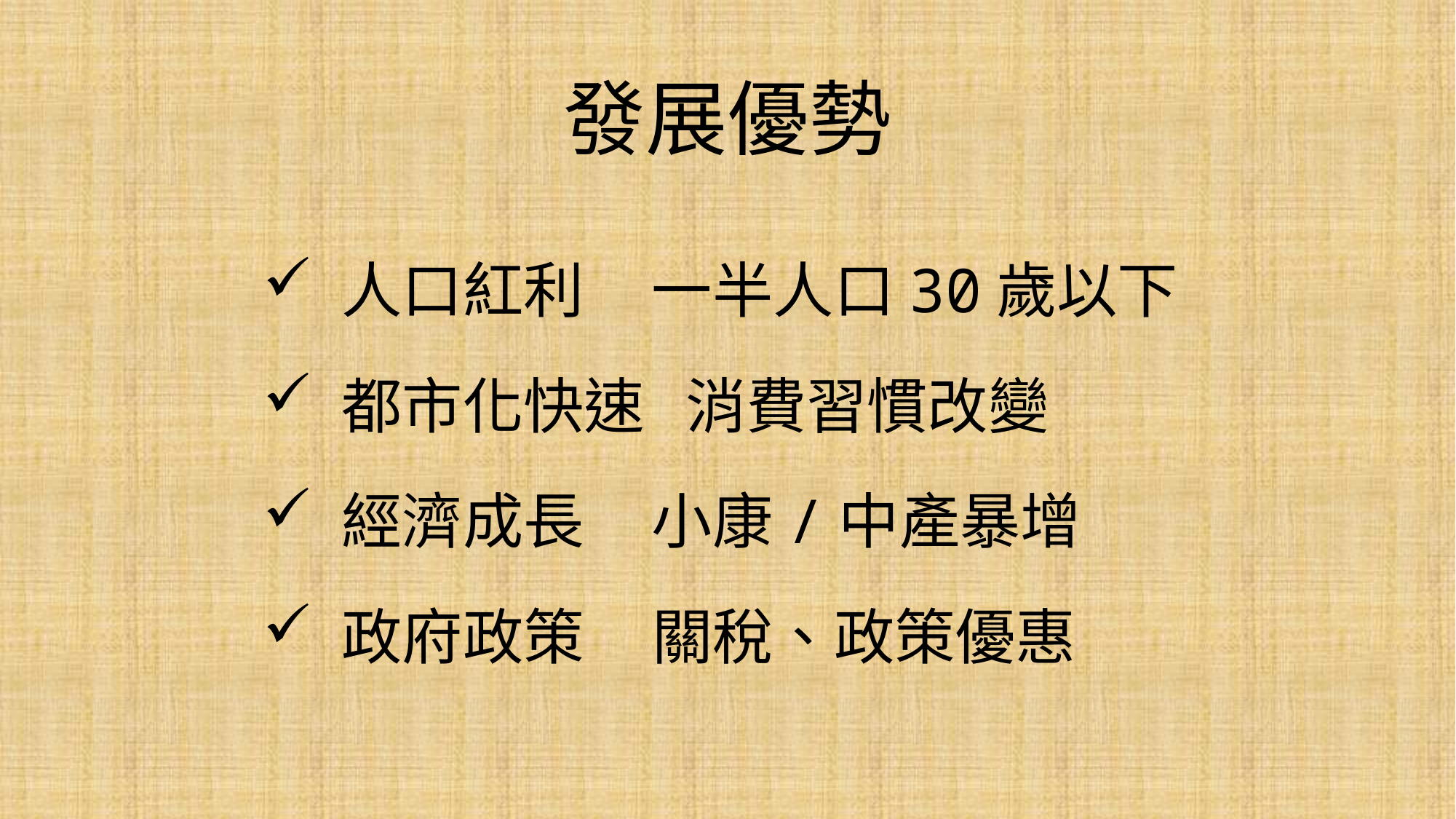

# 發展優勢
 人口紅利     一半人口30歲以下

 都市化快速   消費習慣改變

 經濟成長     小康/中產暴增

 政府政策     關稅、政策優惠